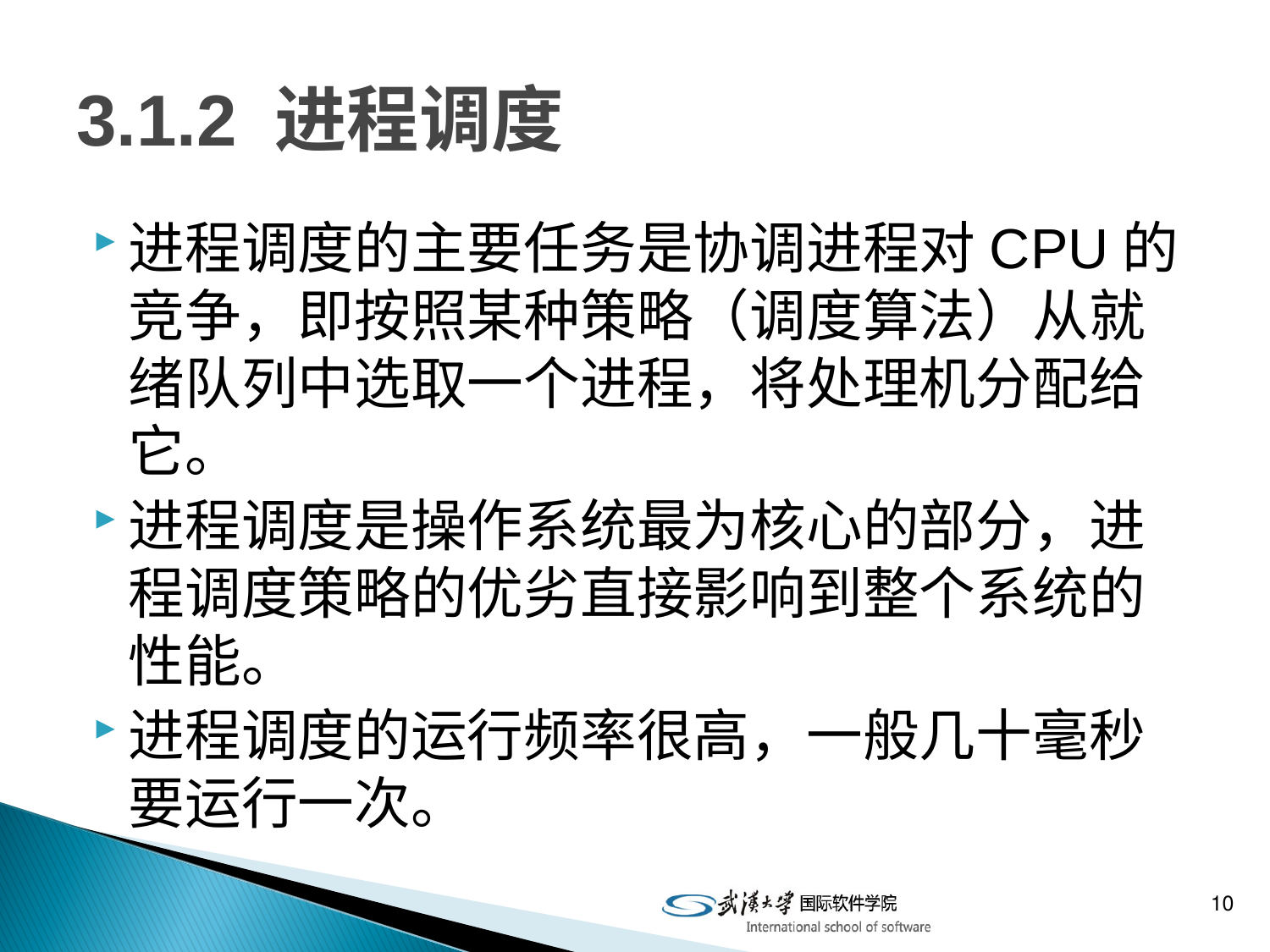

# 3.1.2 进程调度
进程调度的主要任务是协调进程对CPU的竞争，即按照某种策略（调度算法）从就绪队列中选取一个进程，将处理机分配给它。
进程调度是操作系统最为核心的部分，进程调度策略的优劣直接影响到整个系统的性能。
进程调度的运行频率很高，一般几十毫秒要运行一次。